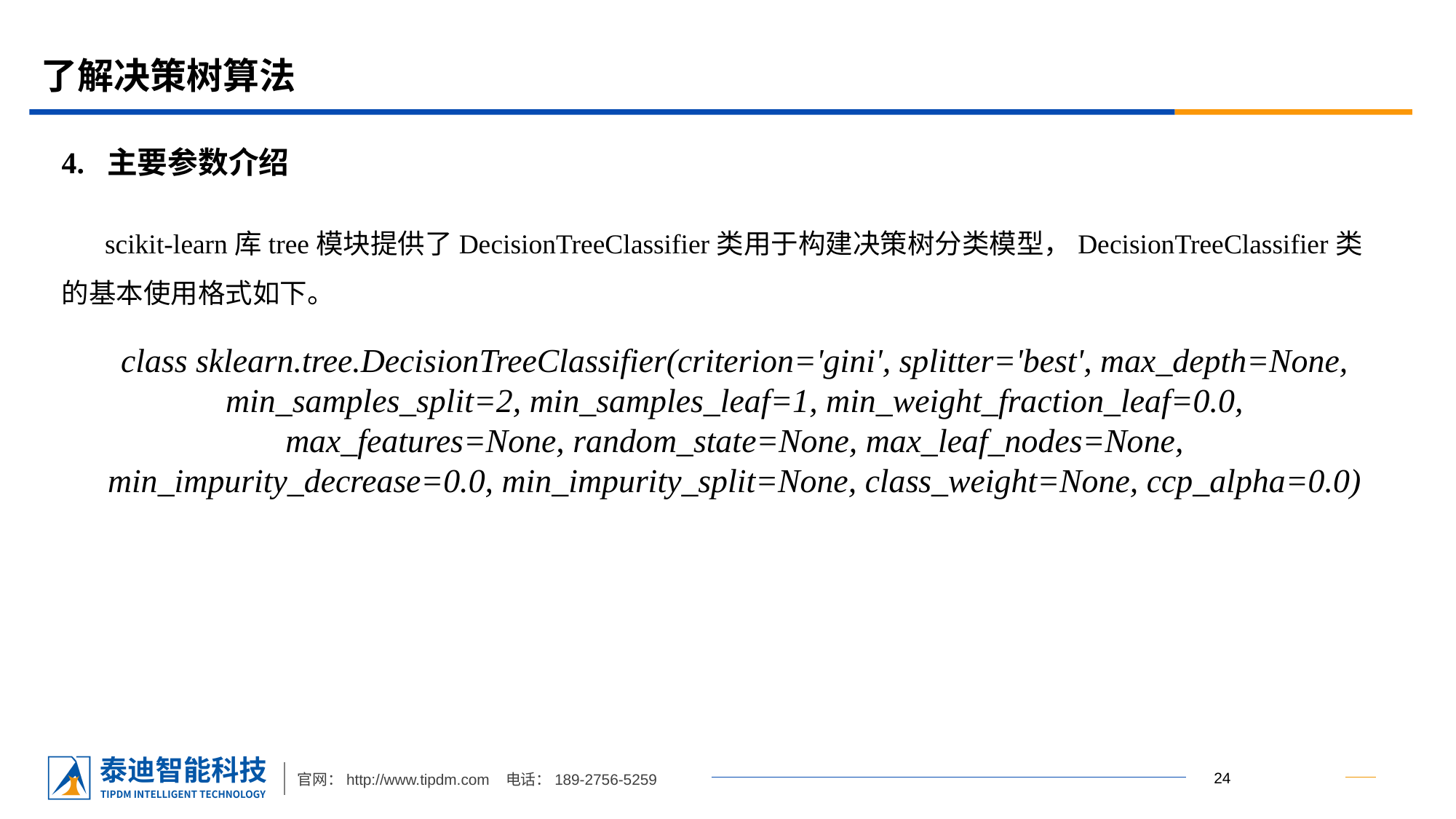

# 了解决策树算法
4.  主要参数介绍
scikit-learn库tree模块提供了DecisionTreeClassifier类用于构建决策树分类模型，DecisionTreeClassifier类的基本使用格式如下。
class sklearn.tree.DecisionTreeClassifier(criterion='gini', splitter='best', max_depth=None, min_samples_split=2, min_samples_leaf=1, min_weight_fraction_leaf=0.0, max_features=None, random_state=None, max_leaf_nodes=None, min_impurity_decrease=0.0, min_impurity_split=None, class_weight=None, ccp_alpha=0.0)